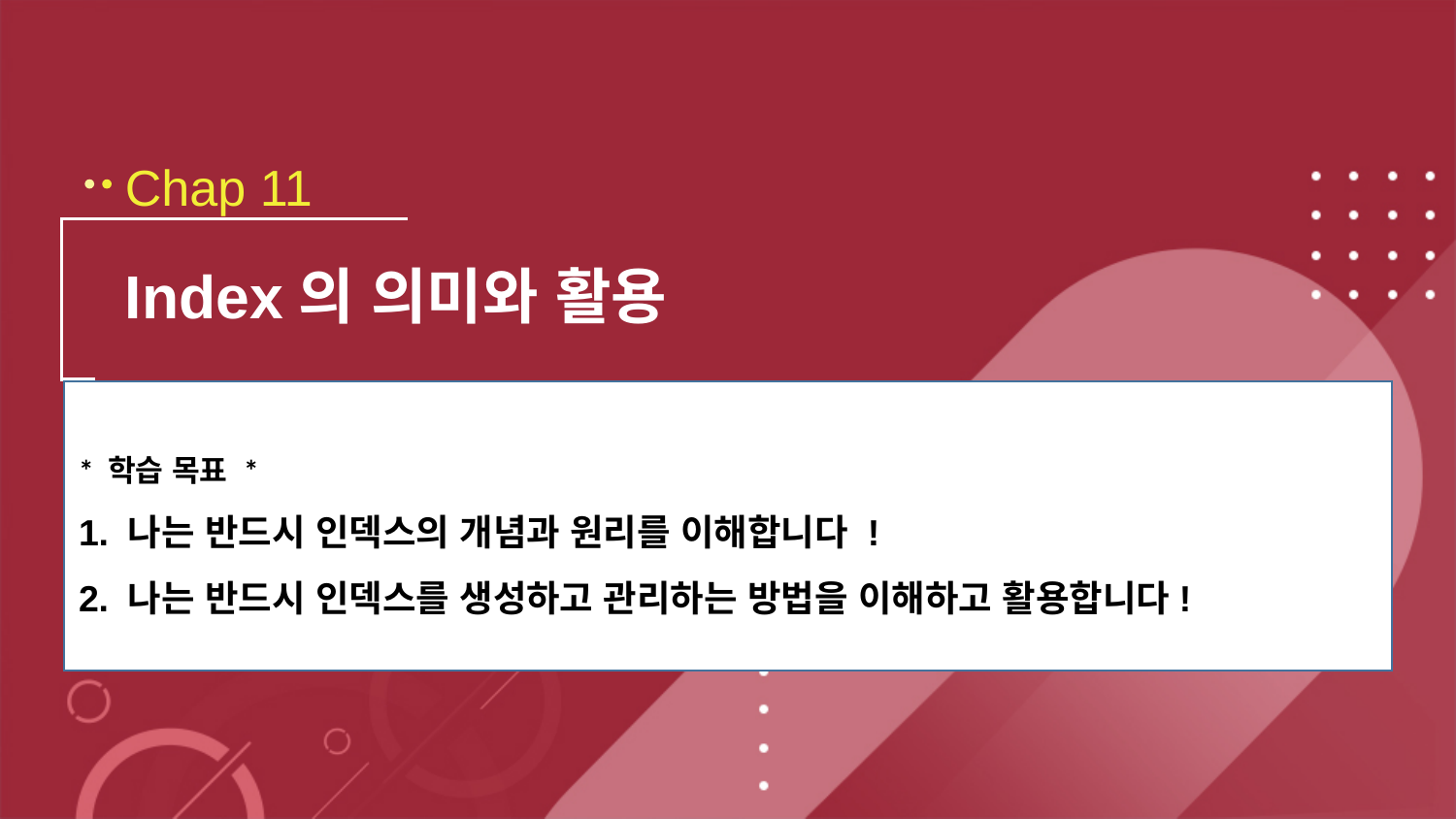

Chap 11

Index의 의미와 활용
* 학습 목표 *
1. 나는 반드시 인덱스의 개념과 원리를 이해합니다 !
2. 나는 반드시 인덱스를 생성하고 관리하는 방법을 이해하고 활용합니다!